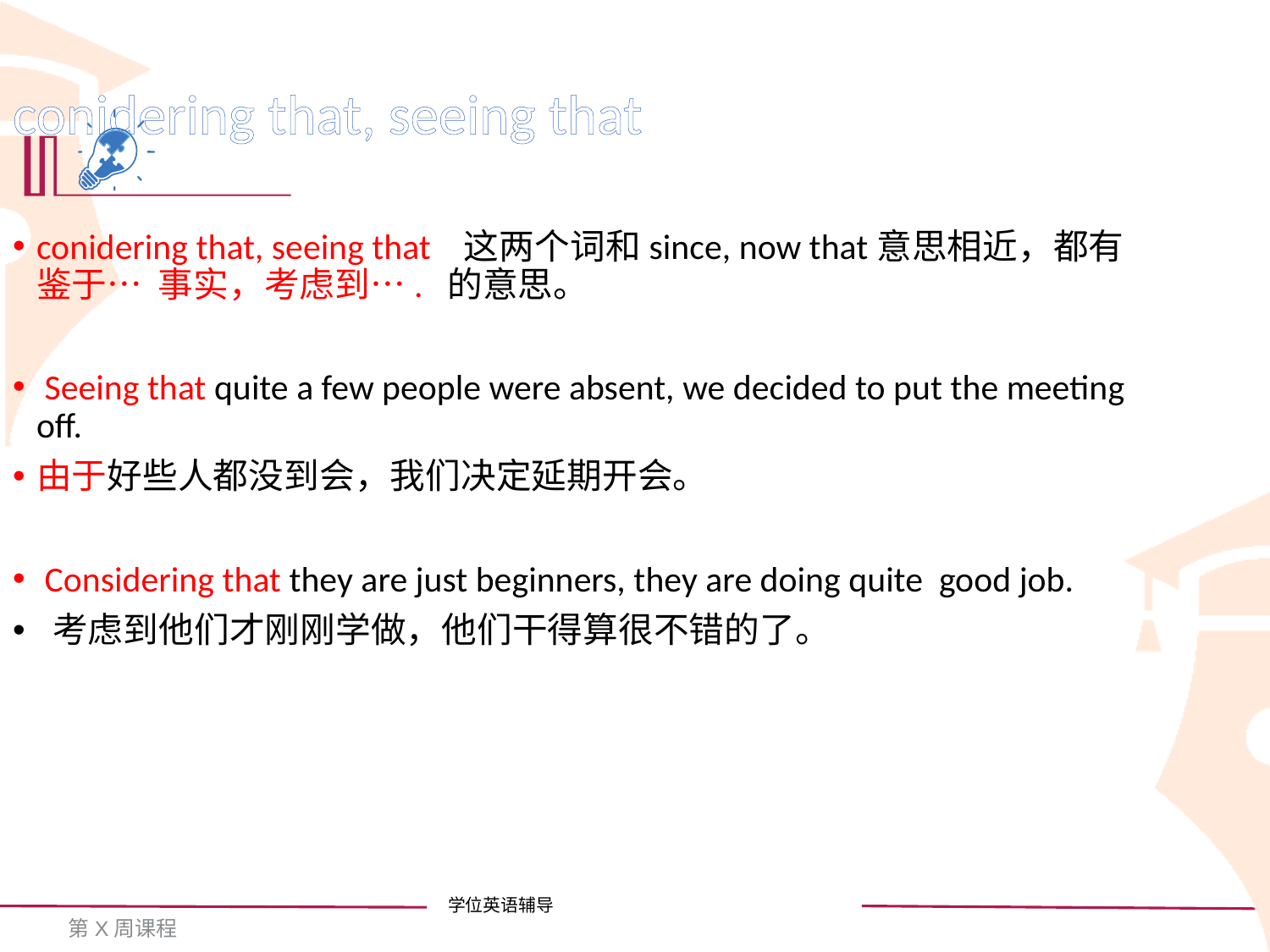

conidering that, seeing that

conidering that, seeing that   这两个词和since, now that意思相近，都有鉴于…  事实，考虑到….  的意思。

 Seeing that quite a few people were absent, we decided to put the meeting off.
由于好些人都没到会，我们决定延期开会。

 Considering that they are just beginners, they are doing quite  good job.
 考虑到他们才刚刚学做，他们干得算很不错的了。